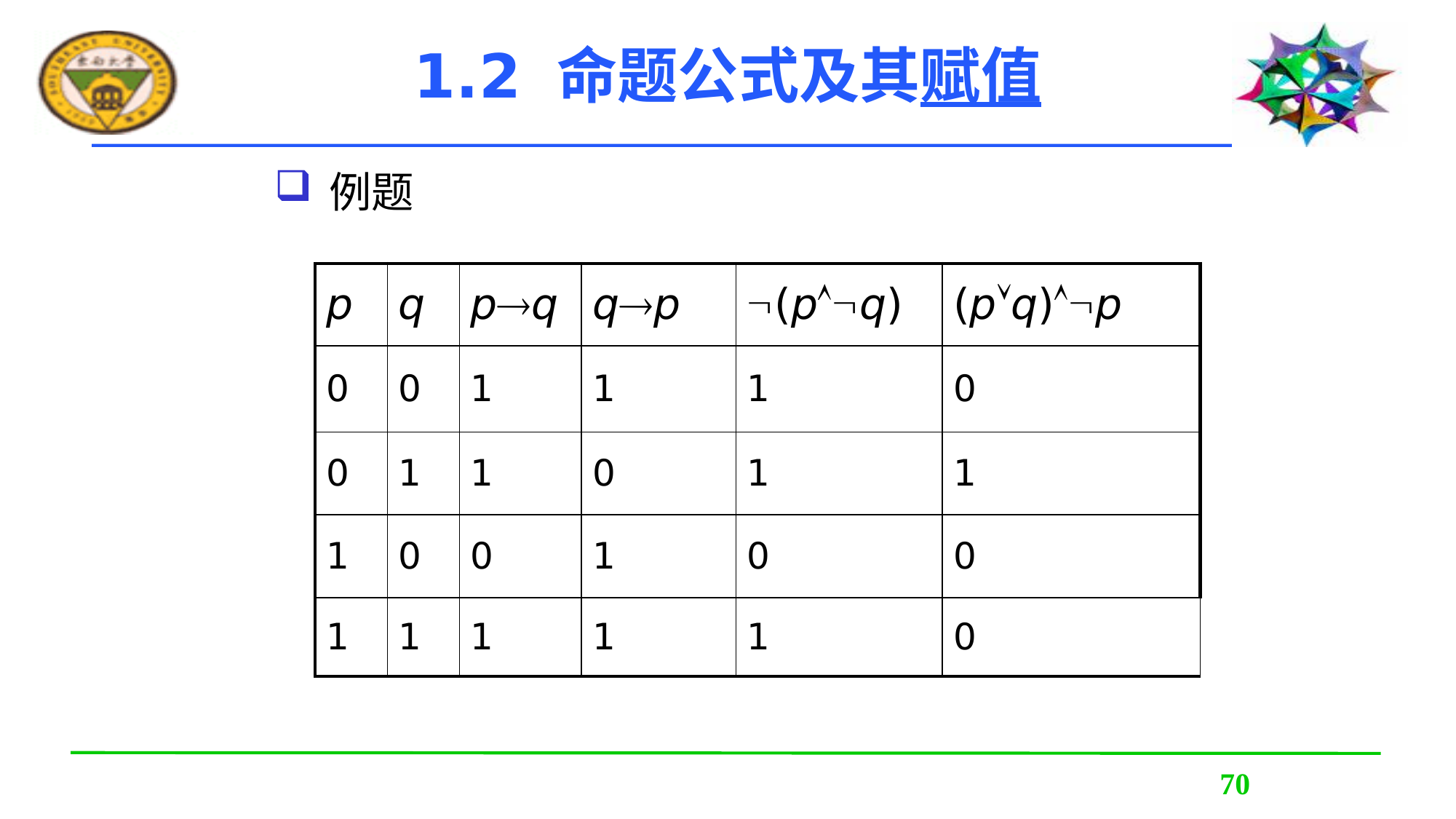

# 1.2 命题公式及其赋值
例题
| p | q | p→q | q→p | ¬(p∧¬q) | (p∨q)∧¬p |
| --- | --- | --- | --- | --- | --- |
| 0 | 0 | 1 | 1 | 1 | 0 |
| 0 | 1 | 1 | 0 | 1 | 1 |
| 1 | 0 | 0 | 1 | 0 | 0 |
| 1 | 1 | 1 | 1 | 1 | 0 |